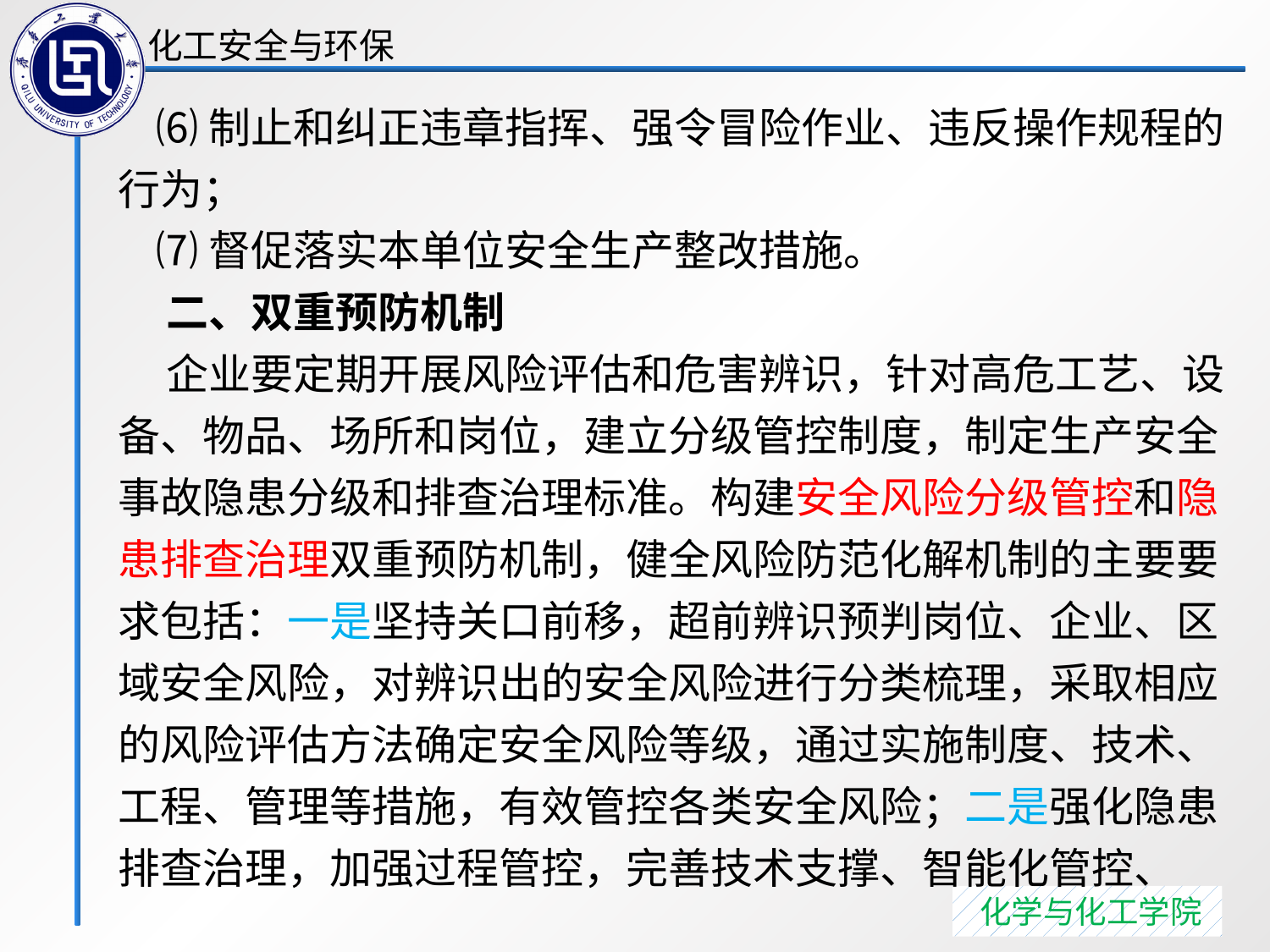

⑹制止和纠正违章指挥、强令冒险作业、违反操作规程的行为；
    ⑺督促落实本单位安全生产整改措施。
    二、双重预防机制
    企业要定期开展风险评估和危害辨识，针对高危工艺、设备、物品、场所和岗位，建立分级管控制度，制定生产安全事故隐患分级和排查治理标准。构建安全风险分级管控和隐患排查治理双重预防机制，健全风险防范化解机制的主要要求包括：一是坚持关口前移，超前辨识预判岗位、企业、区域安全风险，对辨识出的安全风险进行分类梳理，采取相应的风险评估方法确定安全风险等级，通过实施制度、技术、工程、管理等措施，有效管控各类安全风险；二是强化隐患排查治理，加强过程管控，完善技术支撑、智能化管控、